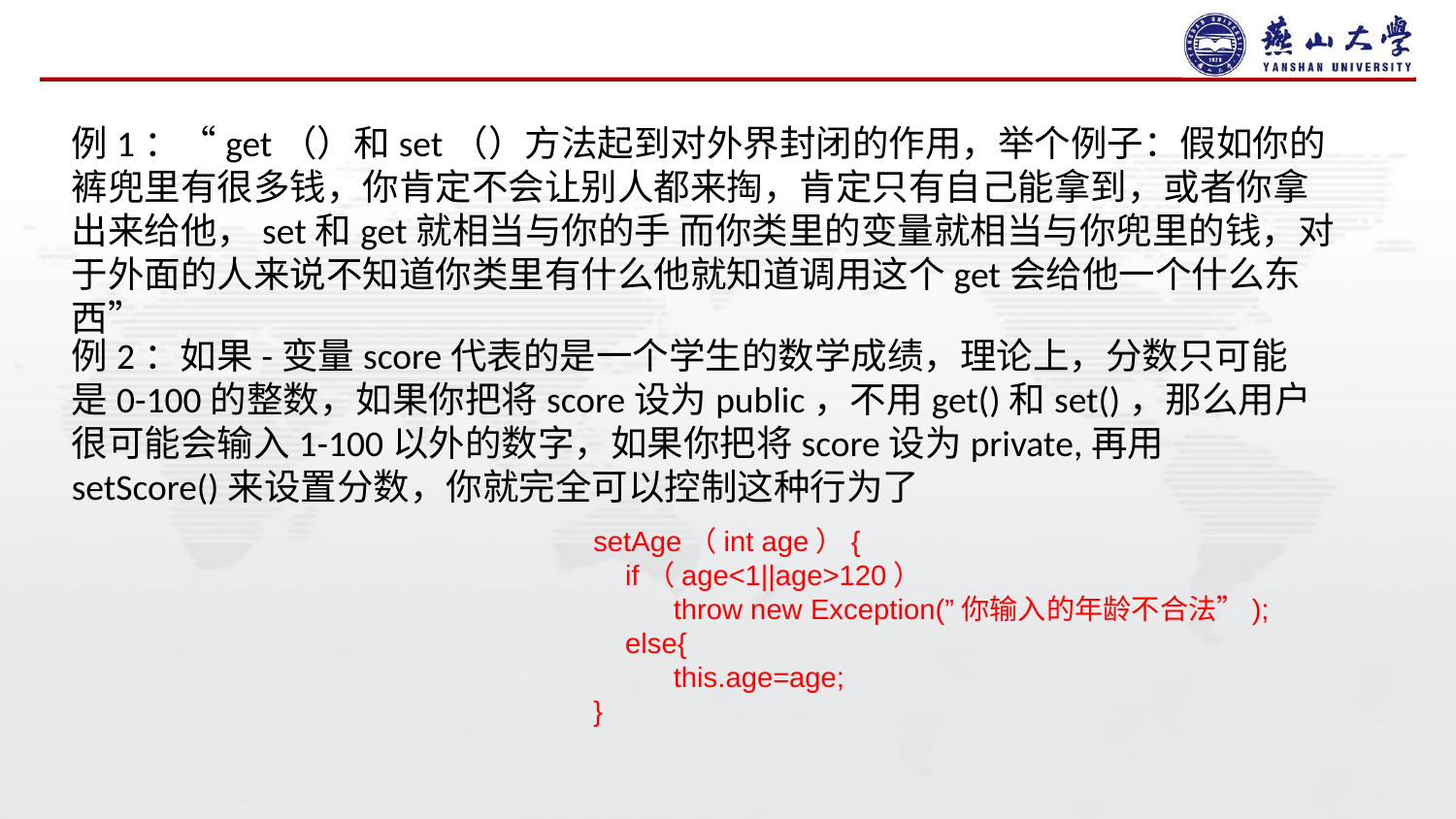

#
例1：“get（）和set（）方法起到对外界封闭的作用，举个例子：假如你的裤兜里有很多钱，你肯定不会让别人都来掏，肯定只有自己能拿到，或者你拿出来给他，set和get就相当与你的手 而你类里的变量就相当与你兜里的钱，对于外面的人来说不知道你类里有什么他就知道调用这个get会给他一个什么东西”
例2：如果-变量score代表的是一个学生的数学成绩，理论上，分数只可能是0-100的整数，如果你把将score设为public，不用get()和set()，那么用户很可能会输入1-100以外的数字，如果你把将score设为private,再用setScore()来设置分数，你就完全可以控制这种行为了
setAge（int age）{
    if（age<1||age>120）
          throw new Exception(”你输入的年龄不合法”);
    else{
          this.age=age;
}